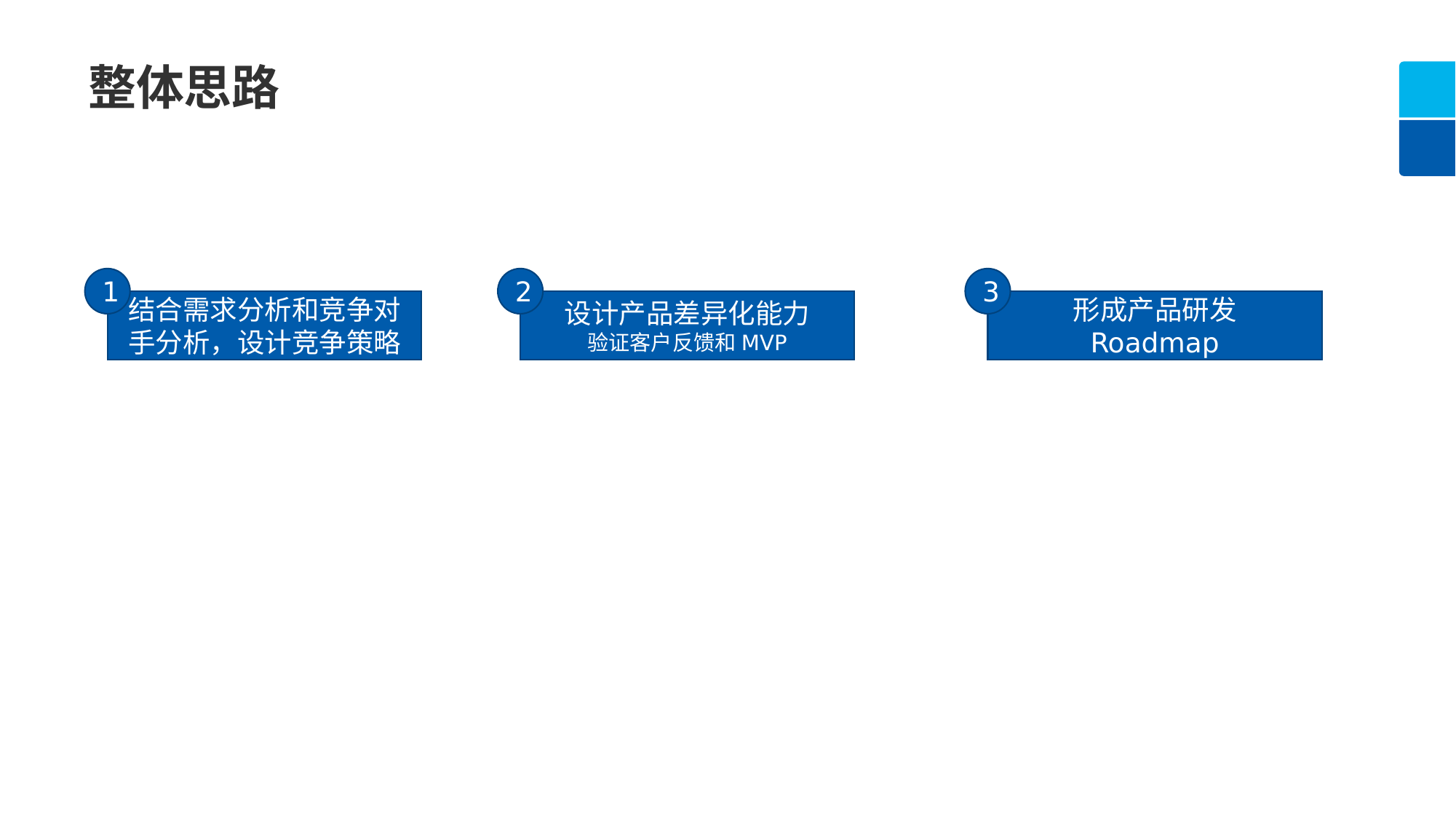

整体思路
1
2
3
结合需求分析和竞争对手分析，设计竞争策略
设计产品差异化能力
验证客户反馈和MVP
形成产品研发
Roadmap